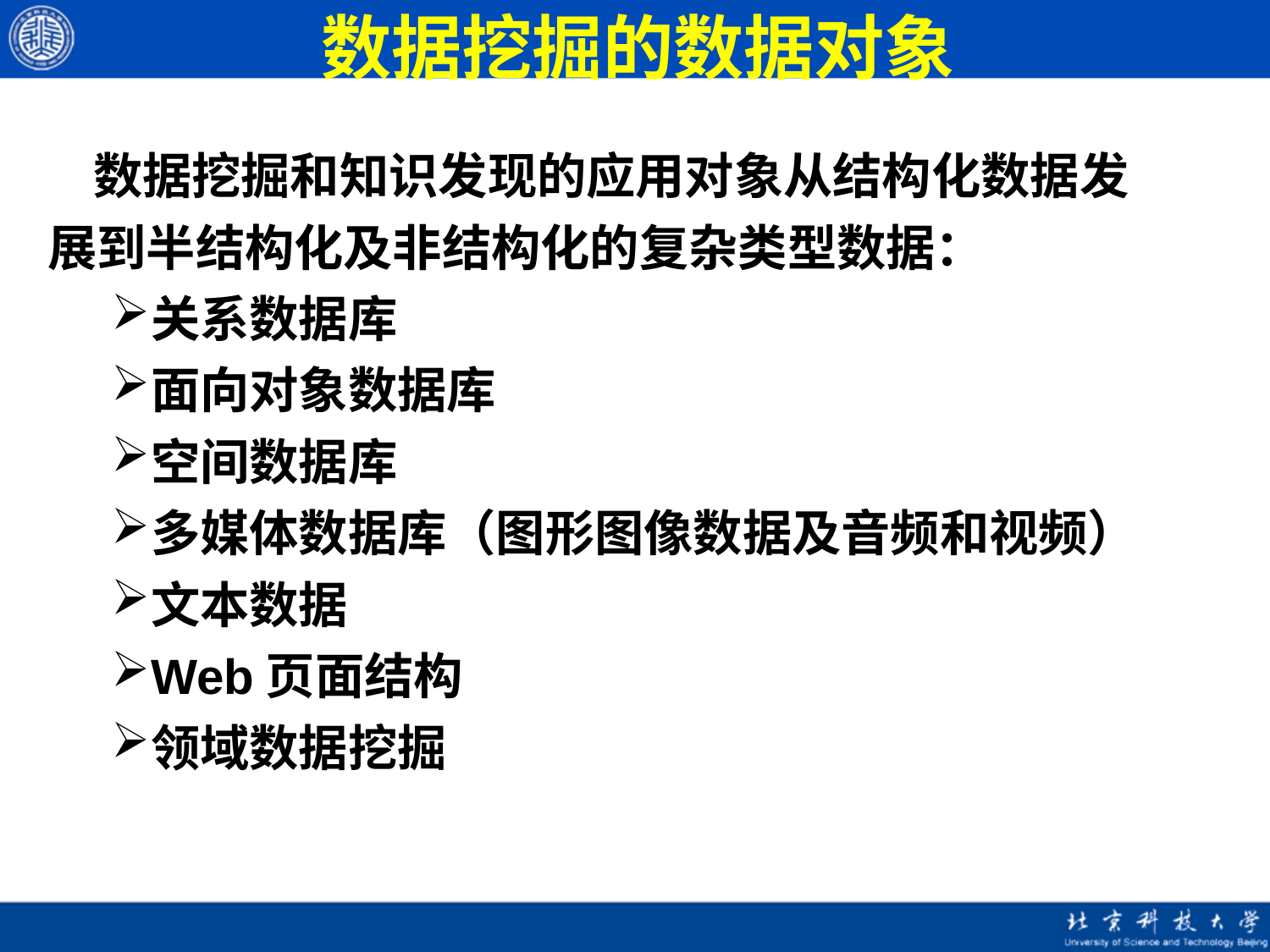

# 数据挖掘的数据对象
   数据挖掘和知识发现的应用对象从结构化数据发
展到半结构化及非结构化的复杂类型数据：
关系数据库
面向对象数据库
空间数据库
多媒体数据库（图形图像数据及音频和视频）
文本数据
Web页面结构
领域数据挖掘